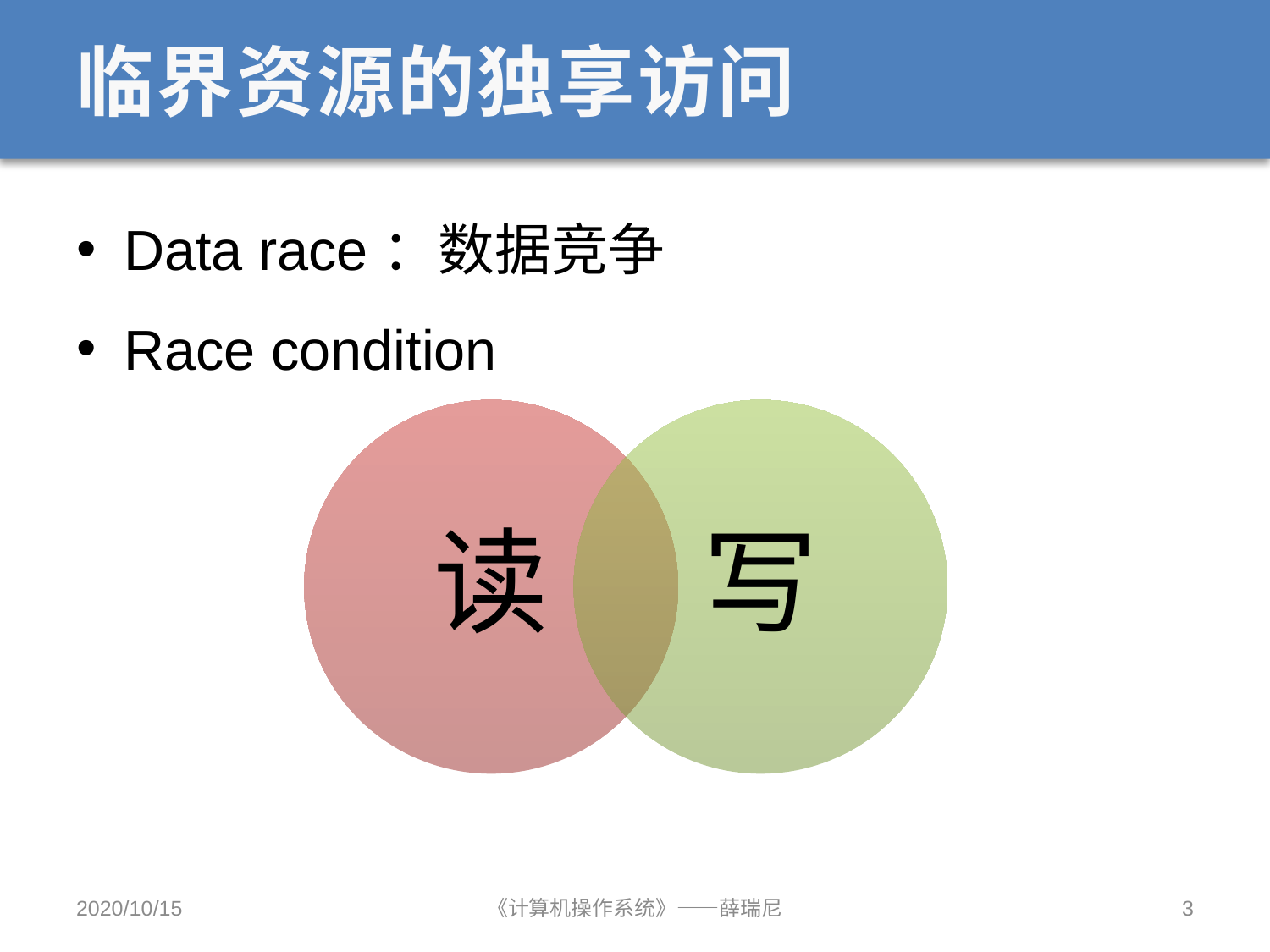

# 临界资源的独享访问
Data race：数据竞争
Race condition
读
写
2020/10/15
《计算机操作系统》——薛瑞尼
3